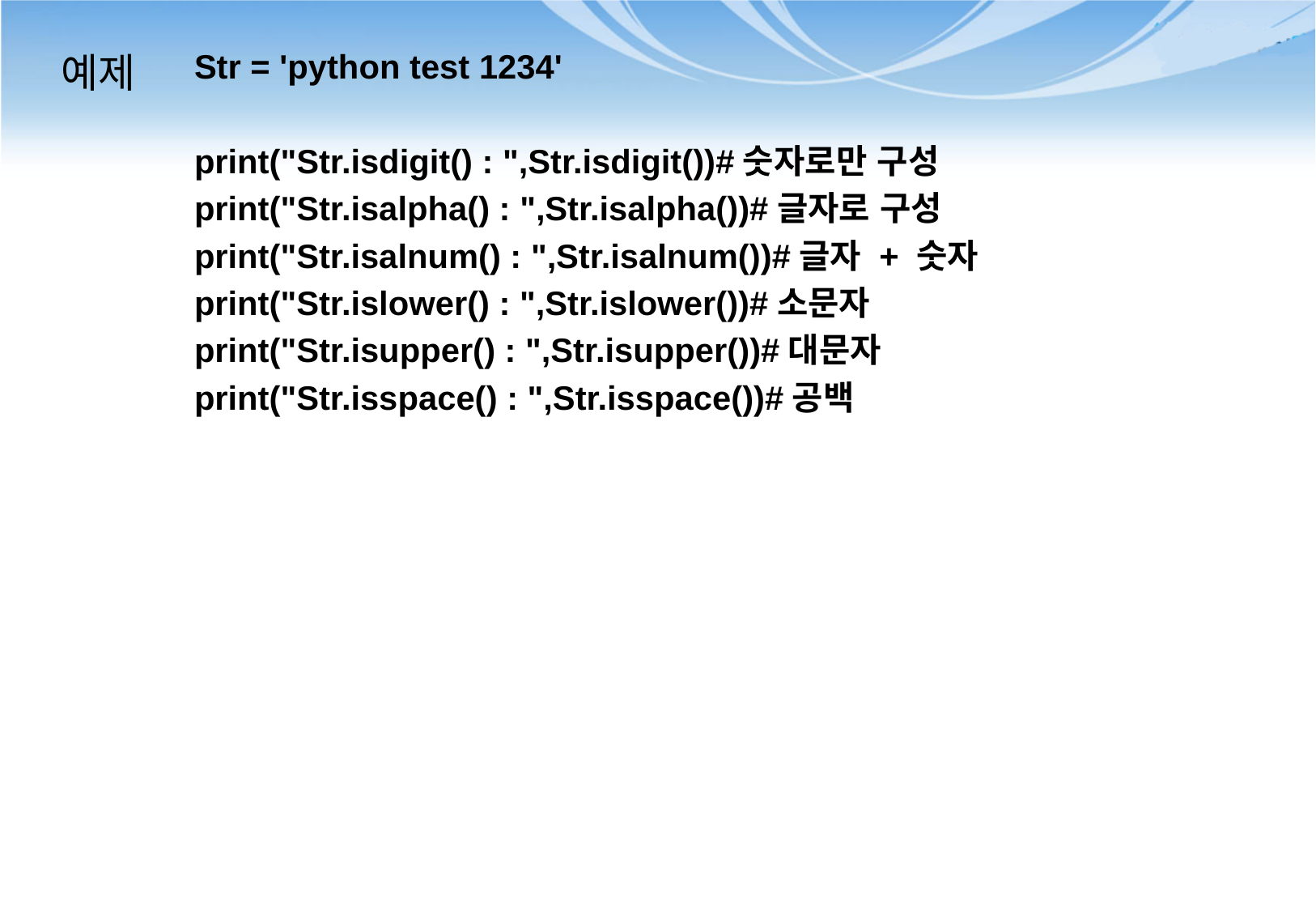

# 예제
Str = 'python test 1234'

print("Str.isdigit() : ",Str.isdigit())#숫자로만 구성
print("Str.isalpha() : ",Str.isalpha())#글자로 구성
print("Str.isalnum() : ",Str.isalnum())#글자 + 숫자
print("Str.islower() : ",Str.islower())#소문자
print("Str.isupper() : ",Str.isupper())#대문자
print("Str.isspace() : ",Str.isspace())#공백